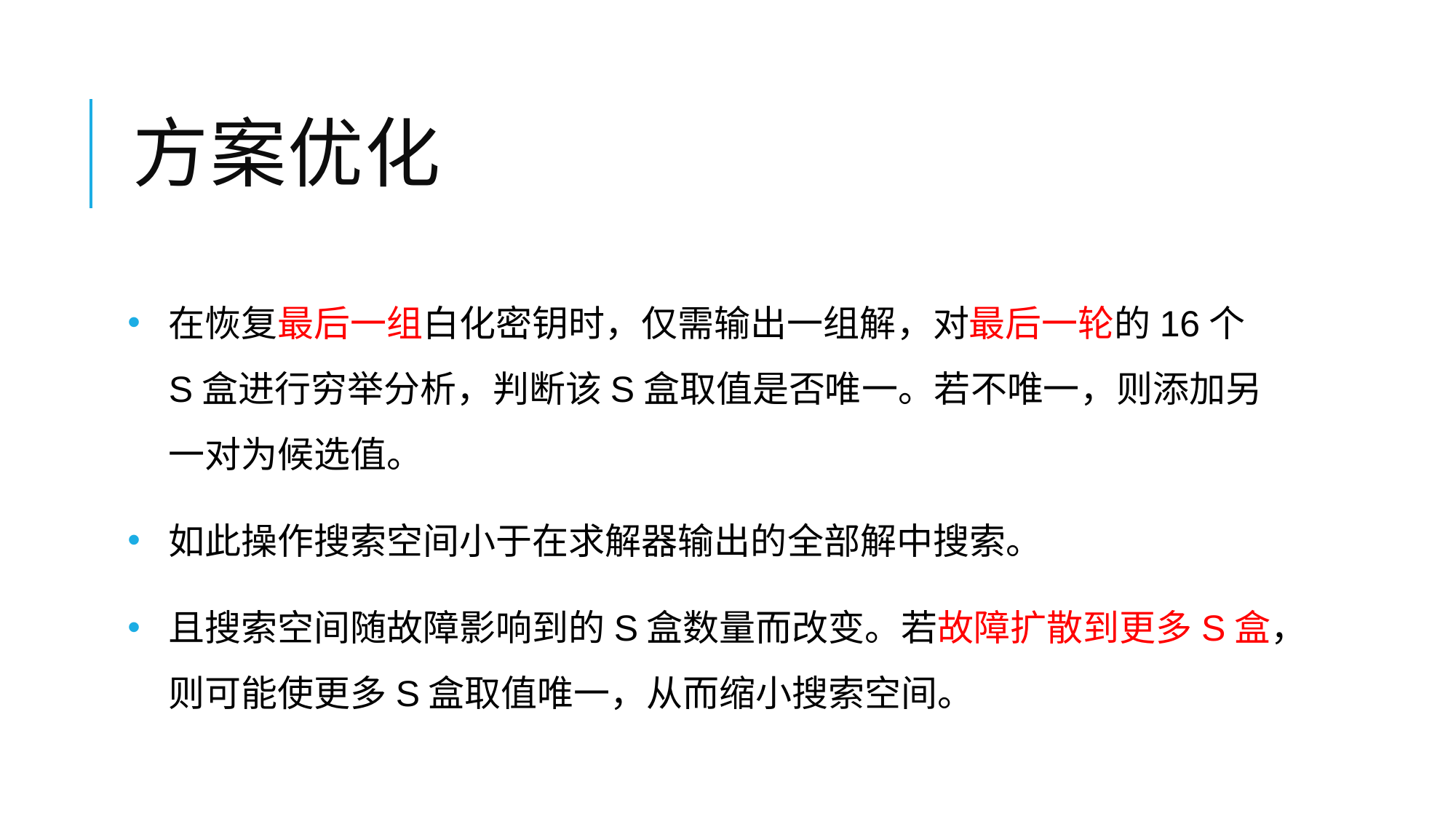

# 方案优化
在恢复最后一组白化密钥时，仅需输出一组解，对最后一轮的16个S盒进行穷举分析，判断该S盒取值是否唯一。若不唯一，则添加另一对为候选值。
如此操作搜索空间小于在求解器输出的全部解中搜索。
且搜索空间随故障影响到的S盒数量而改变。若故障扩散到更多S盒，则可能使更多S盒取值唯一，从而缩小搜索空间。